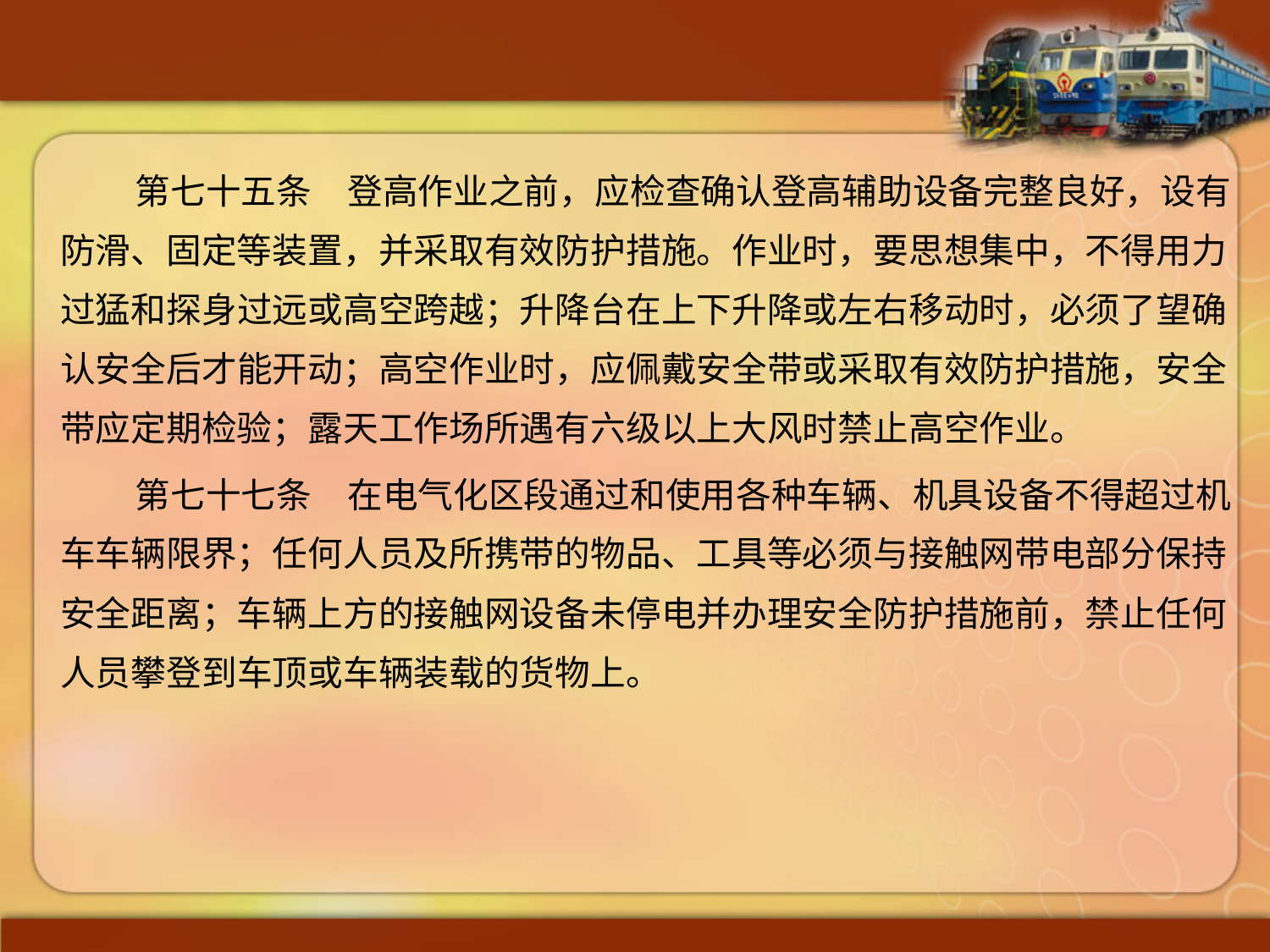

#
第七十五条　登高作业之前，应检查确认登高辅助设备完整良好，设有防滑、固定等装置，并采取有效防护措施。作业时，要思想集中，不得用力过猛和探身过远或高空跨越；升降台在上下升降或左右移动时，必须了望确认安全后才能开动；高空作业时，应佩戴安全带或采取有效防护措施，安全带应定期检验；露天工作场所遇有六级以上大风时禁止高空作业。
第七十七条　在电气化区段通过和使用各种车辆、机具设备不得超过机车车辆限界；任何人员及所携带的物品、工具等必须与接触网带电部分保持安全距离；车辆上方的接触网设备未停电并办理安全防护措施前，禁止任何人员攀登到车顶或车辆装载的货物上。